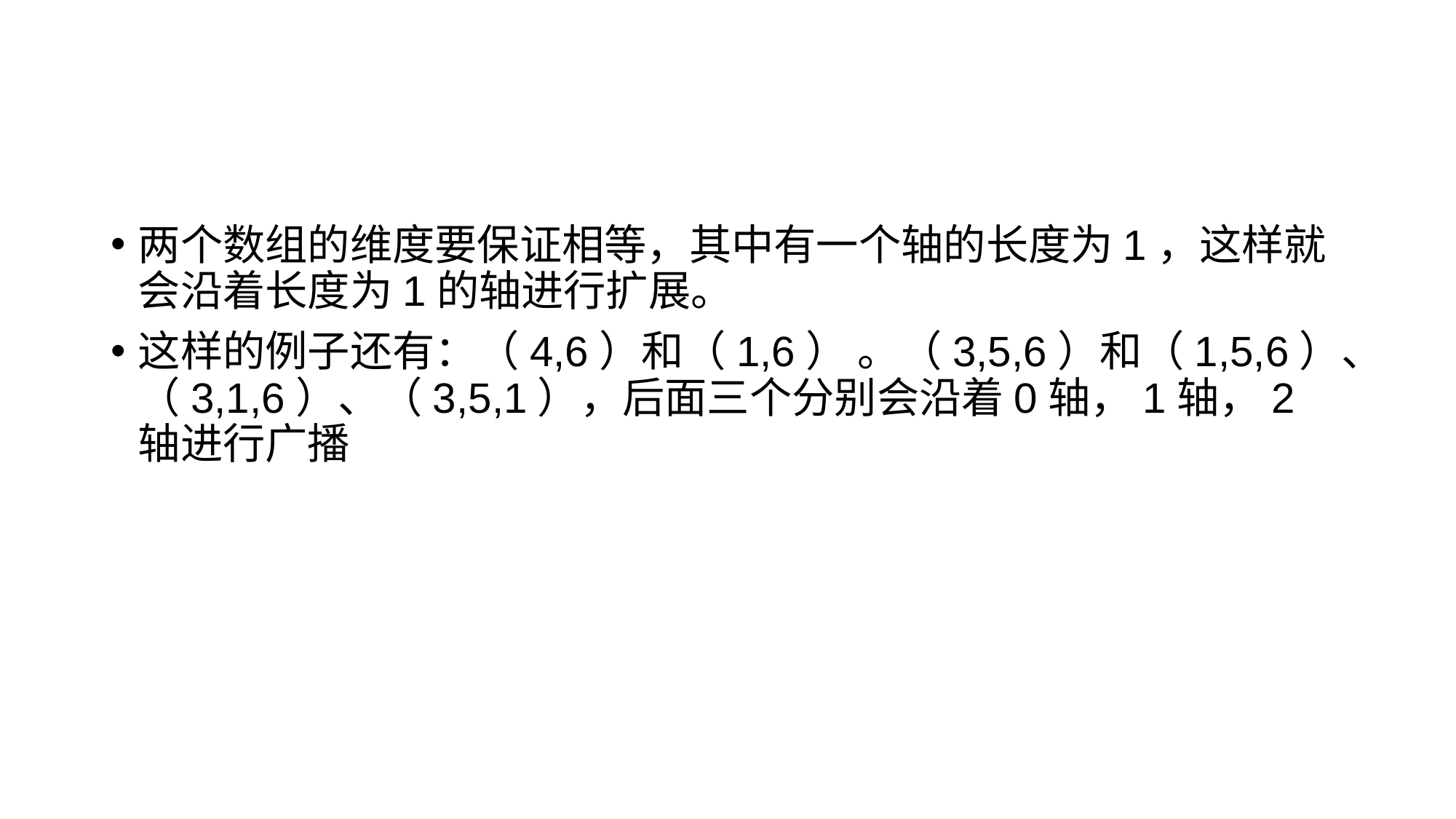

#
两个数组的维度要保证相等，其中有一个轴的长度为1，这样就会沿着长度为1的轴进行扩展。
这样的例子还有：（4,6）和（1,6） 。（3,5,6）和（1,5,6）、（3,1,6）、（3,5,1），后面三个分别会沿着0轴，1轴，2轴进行广播